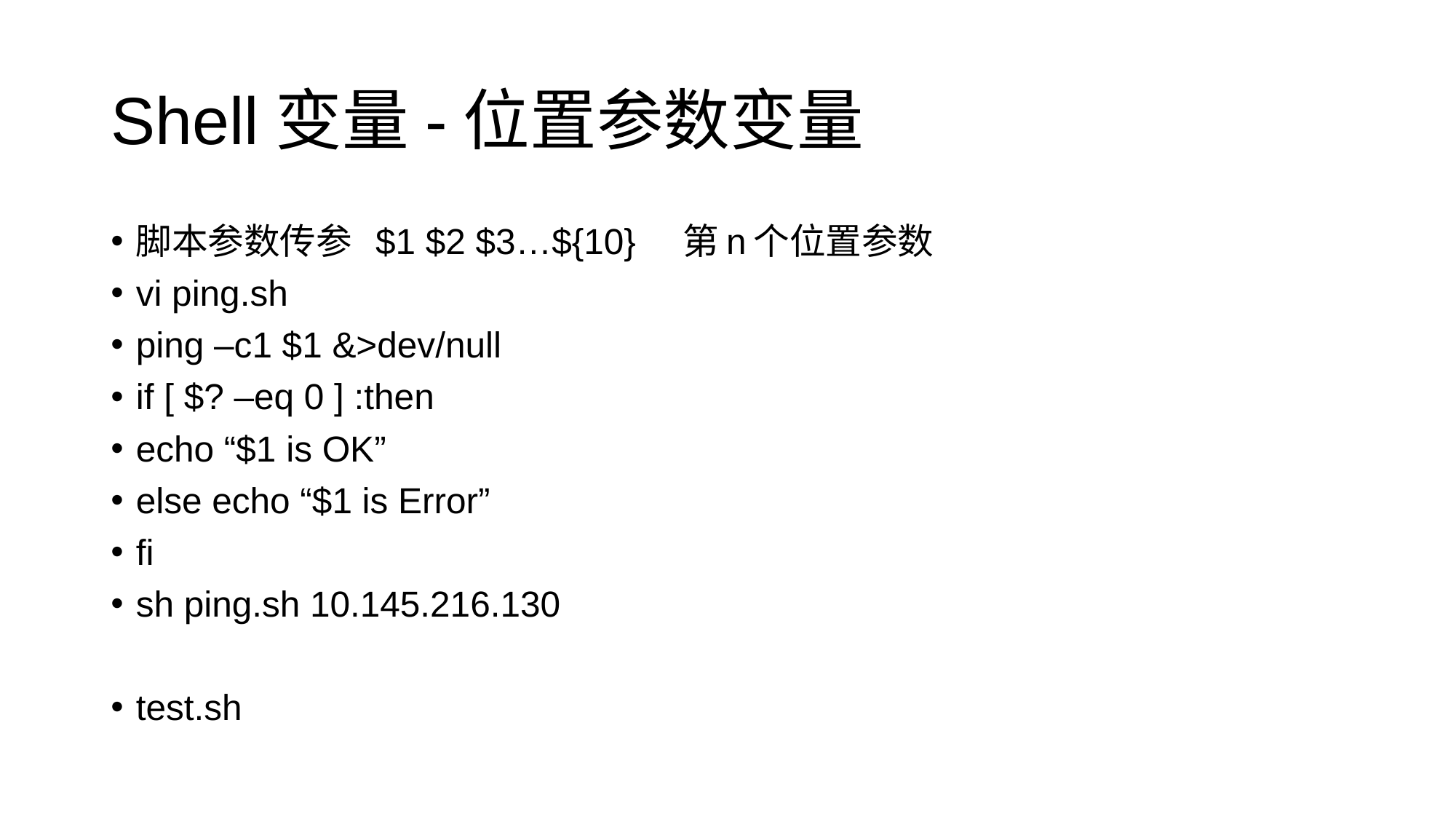

# Shell变量-位置参数变量
脚本参数传参  $1 $2 $3…${10}    第n个位置参数
vi ping.sh
ping –c1 $1 &>dev/null
if [ $? –eq 0 ] :then
echo “$1 is OK”
else echo “$1 is Error”
fi
sh ping.sh 10.145.216.130

test.sh